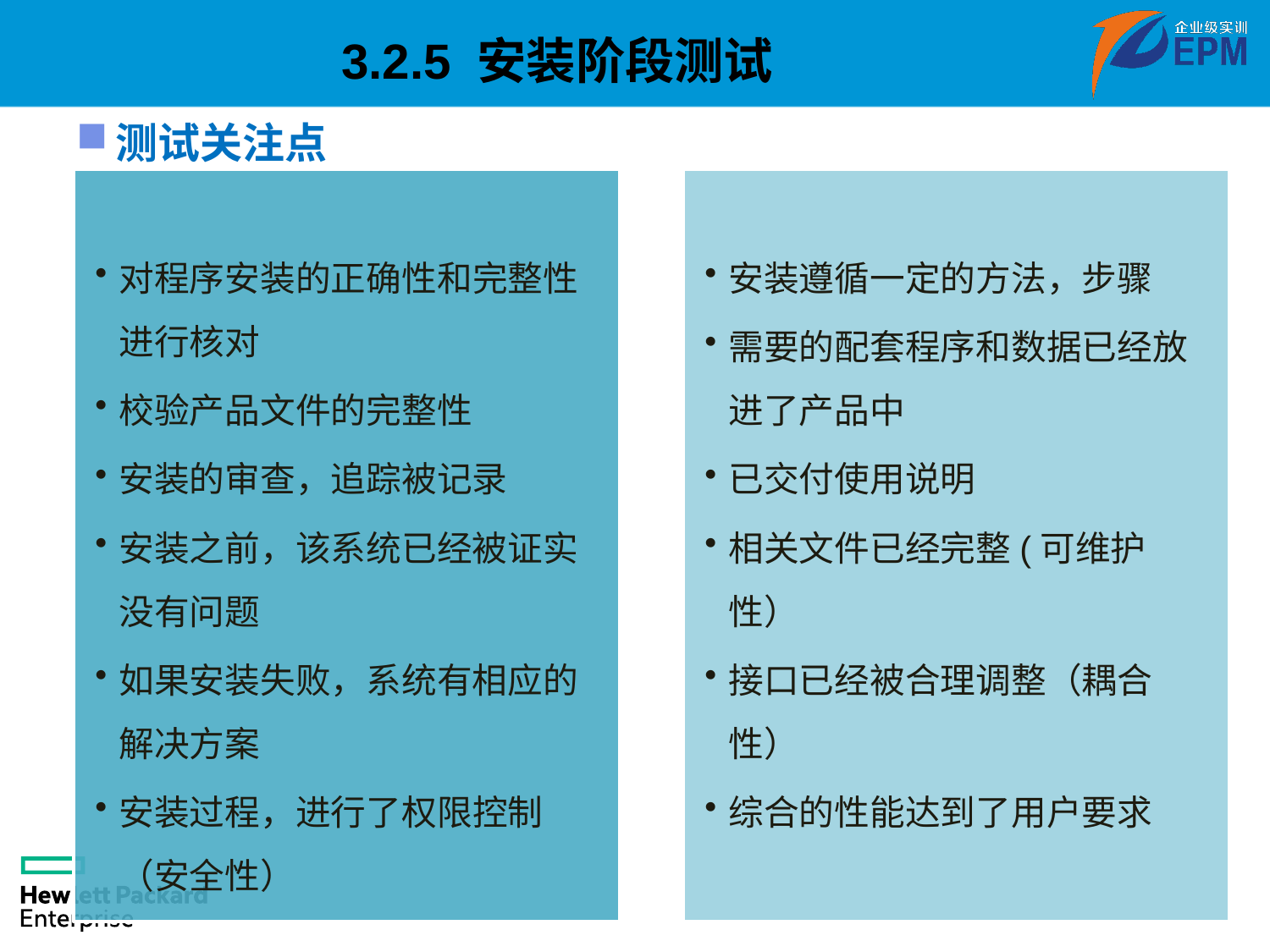

3.2.5 安装阶段测试
测试关注点

对程序安装的正确性和完整性进行核对
校验产品文件的完整性
安装的审查，追踪被记录
安装之前，该系统已经被证实没有问题
如果安装失败，系统有相应的解决方案
安装过程，进行了权限控制（安全性）
安装遵循一定的方法，步骤
需要的配套程序和数据已经放进了产品中
已交付使用说明
相关文件已经完整(可维护性）
接口已经被合理调整（耦合性）
综合的性能达到了用户要求